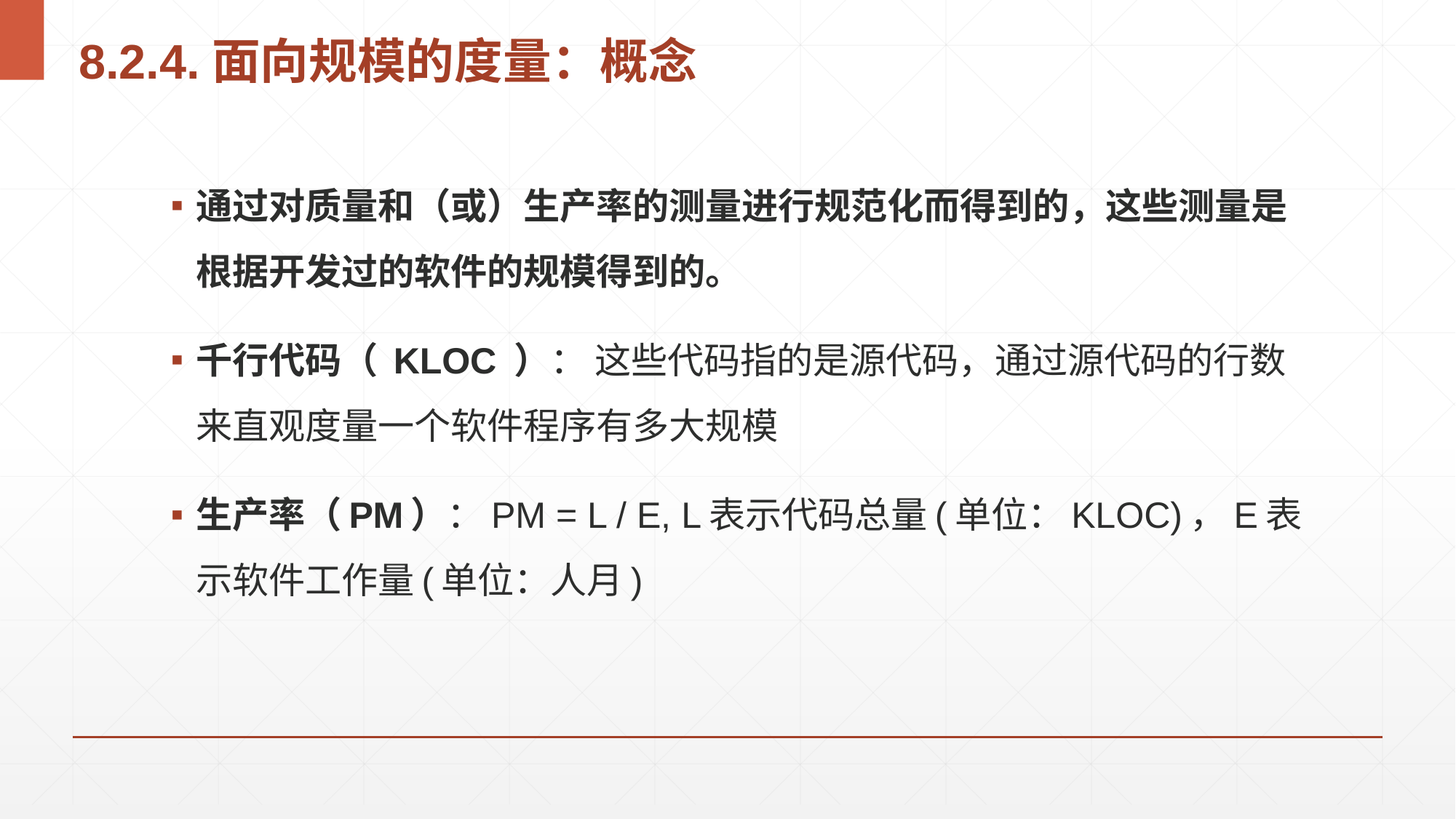

# 8.2.4.面向规模的度量：概念
通过对质量和（或）生产率的测量进行规范化而得到的，这些测量是根据开发过的软件的规模得到的。
千行代码（ KLOC ）： 这些代码指的是源代码，通过源代码的行数来直观度量一个软件程序有多大规模
生产率（PM）：PM = L / E, L表示代码总量(单位：KLOC)，E表示软件工作量(单位：人月)